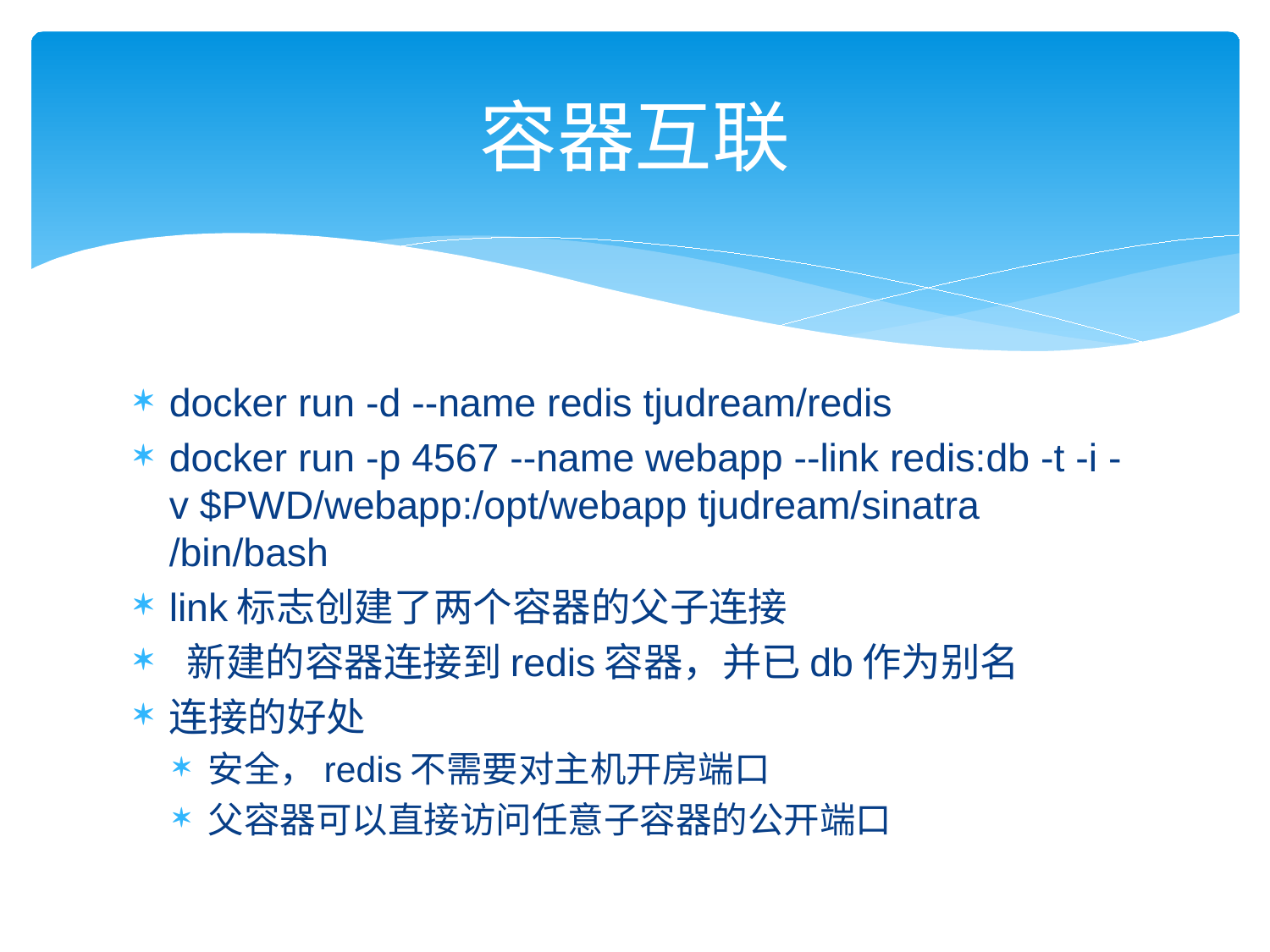

# 容器互联
docker run -d --name redis tjudream/redis
docker run -p 4567 --name webapp --link redis:db -t -i -v $PWD/webapp:/opt/webapp tjudream/sinatra /bin/bash
link标志创建了两个容器的父子连接
 新建的容器连接到redis容器，并已db作为别名
连接的好处
安全，redis不需要对主机开房端口
父容器可以直接访问任意子容器的公开端口